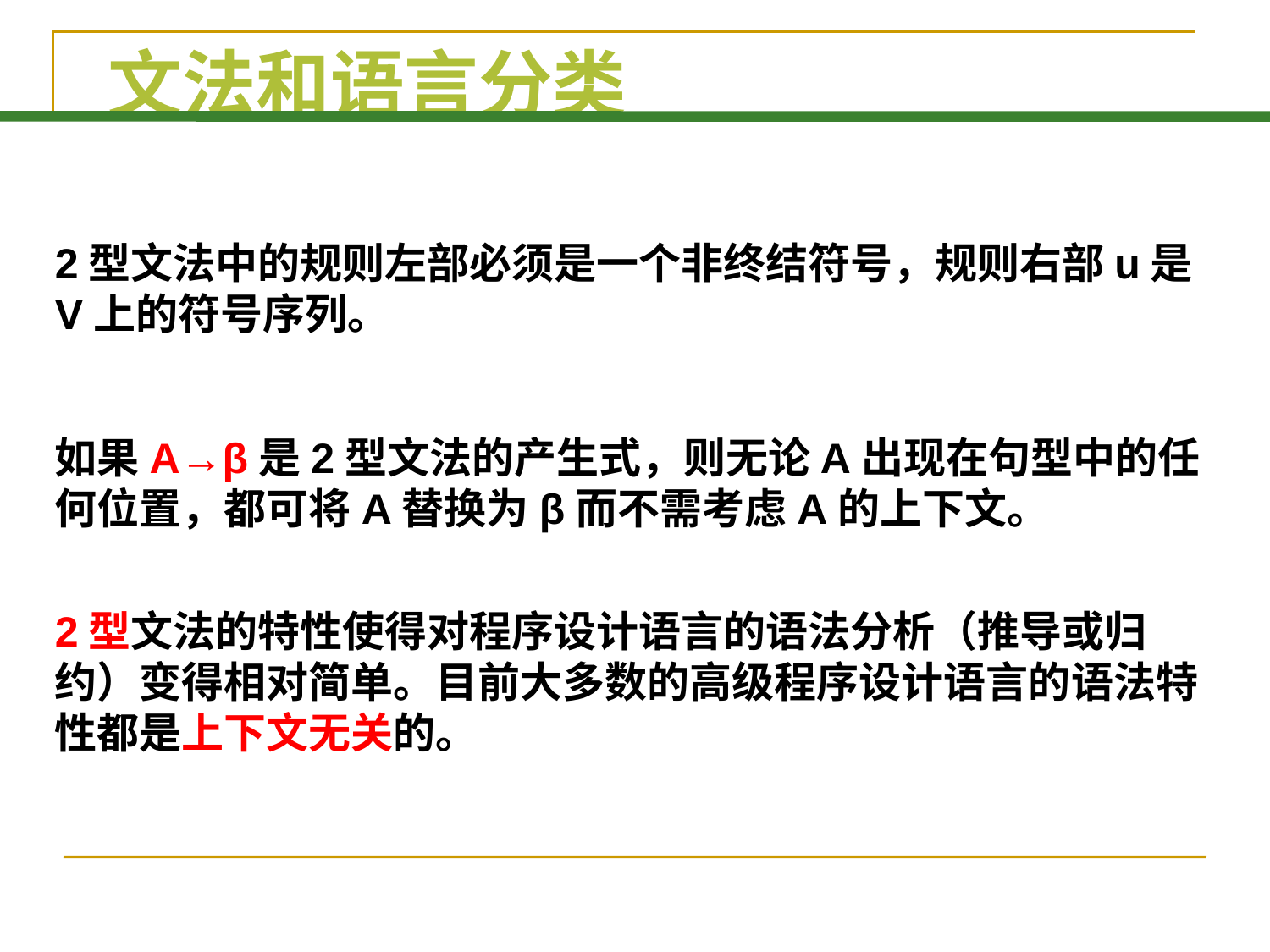

# 文法和语言分类

2型文法中的规则左部必须是一个非终结符号，规则右部u是V上的符号序列。

如果A→β是2型文法的产生式，则无论A出现在句型中的任何位置，都可将A替换为β而不需考虑A的上下文。

2型文法的特性使得对程序设计语言的语法分析（推导或归约）变得相对简单。目前大多数的高级程序设计语言的语法特性都是上下文无关的。

61